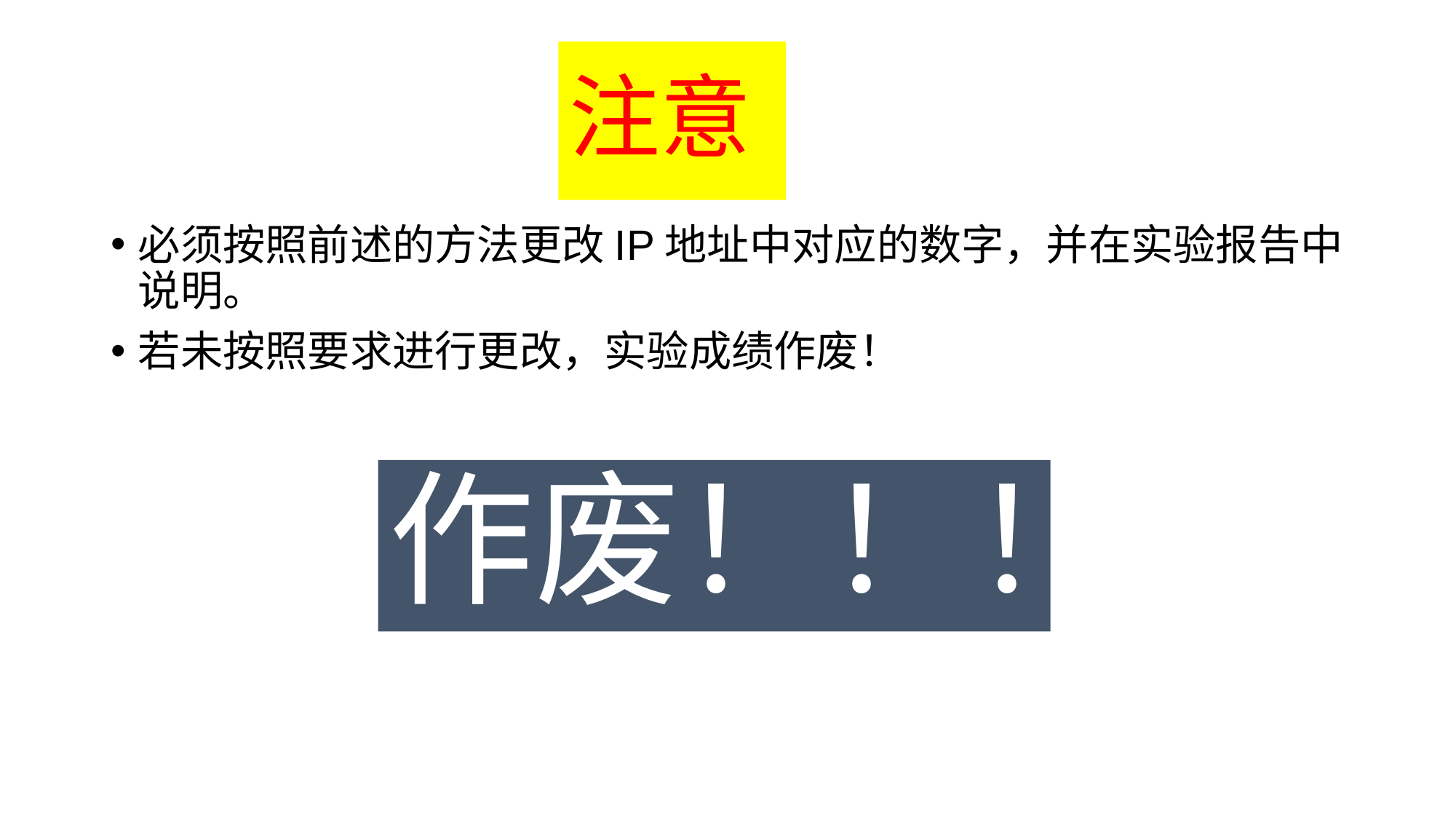

# 注意
必须按照前述的方法更改IP地址中对应的数字，并在实验报告中说明。
若未按照要求进行更改，实验成绩作废！
作废！！！